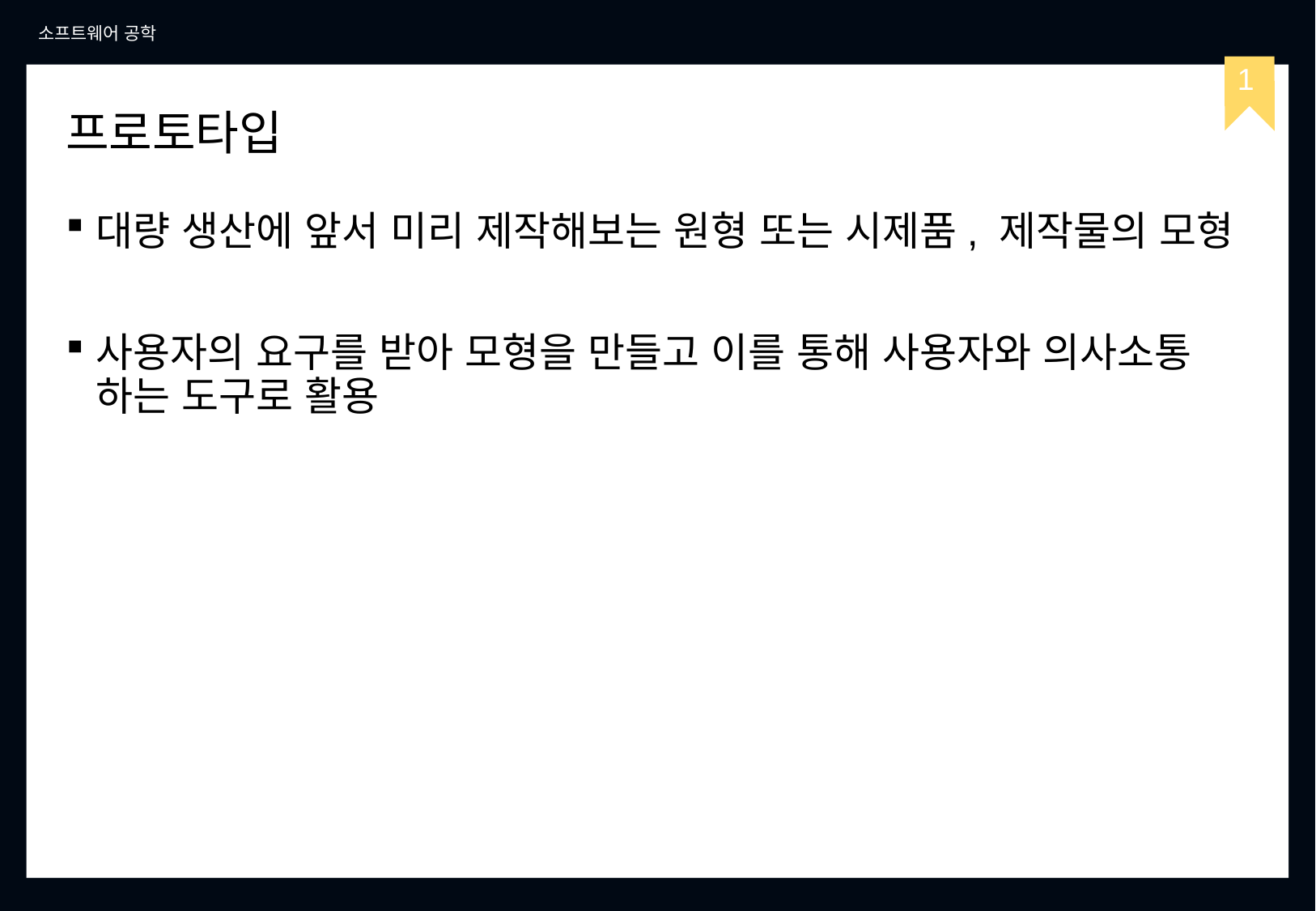

소프트웨어 공학
1
# 프로토타입
대량 생산에 앞서 미리 제작해보는 원형 또는 시제품, 제작물의 모형

사용자의 요구를 받아 모형을 만들고 이를 통해 사용자와 의사소통 하는 도구로 활용